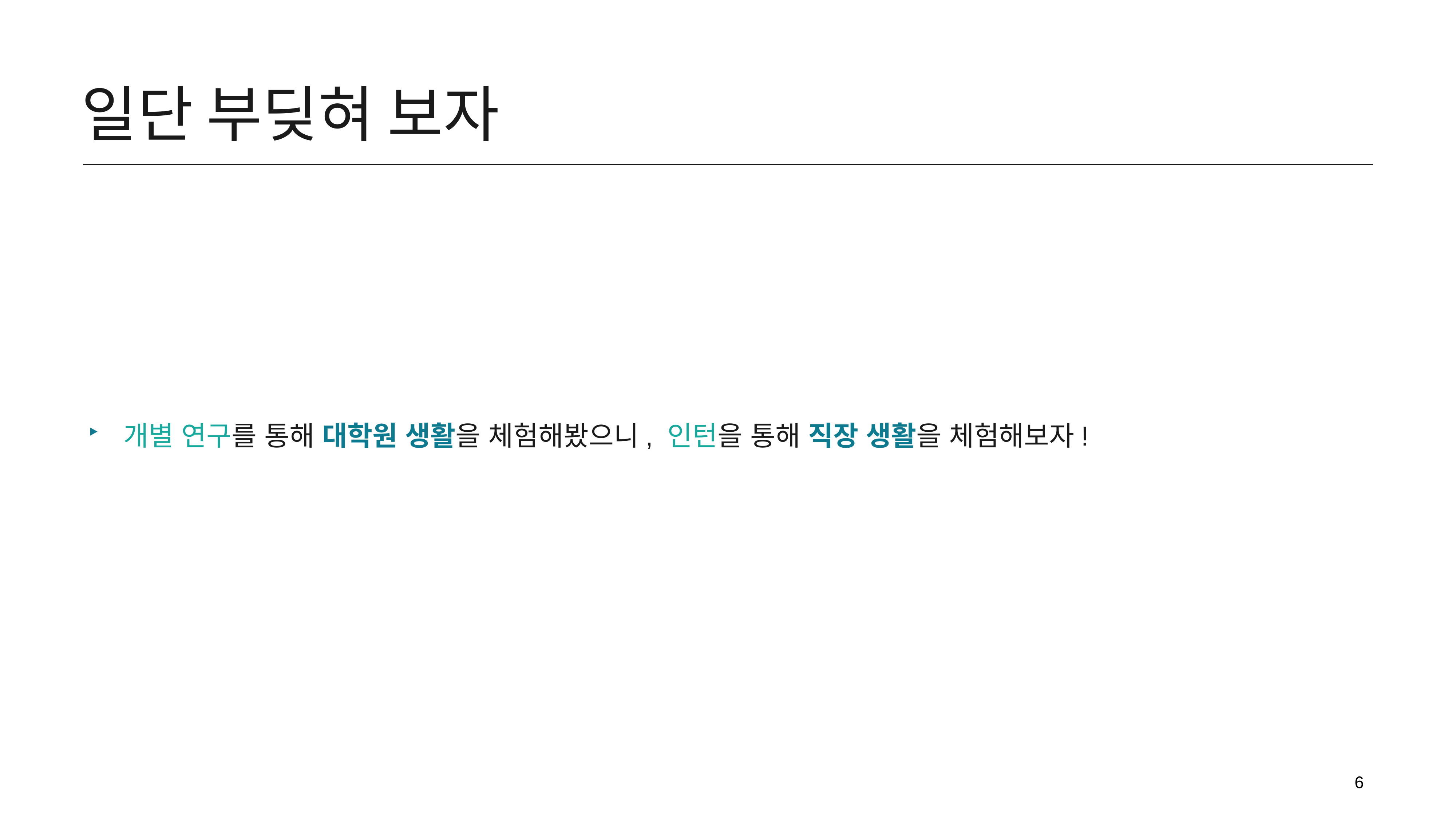

# 일단 부딪혀 보자

개별 연구를 통해 대학원 생활을 체험해봤으니, 인턴을 통해 직장 생활을 체험해보자!
6